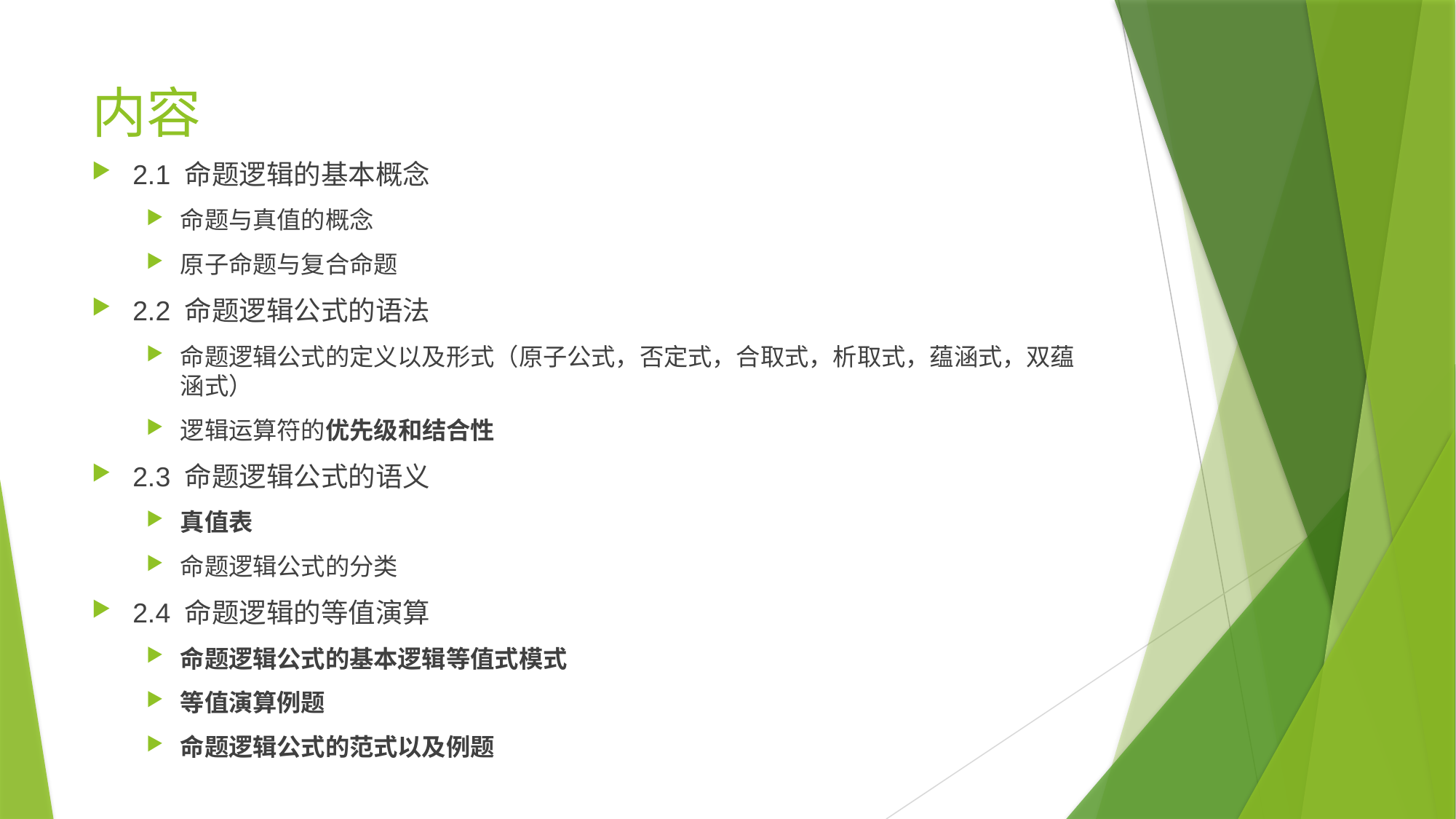

# 内容
2.1 命题逻辑的基本概念
命题与真值的概念
原子命题与复合命题
2.2 命题逻辑公式的语法
命题逻辑公式的定义以及形式（原子公式，否定式，合取式，析取式，蕴涵式，双蕴涵式）
逻辑运算符的优先级和结合性
2.3 命题逻辑公式的语义
真值表
命题逻辑公式的分类
2.4 命题逻辑的等值演算
命题逻辑公式的基本逻辑等值式模式
等值演算例题
命题逻辑公式的范式以及例题